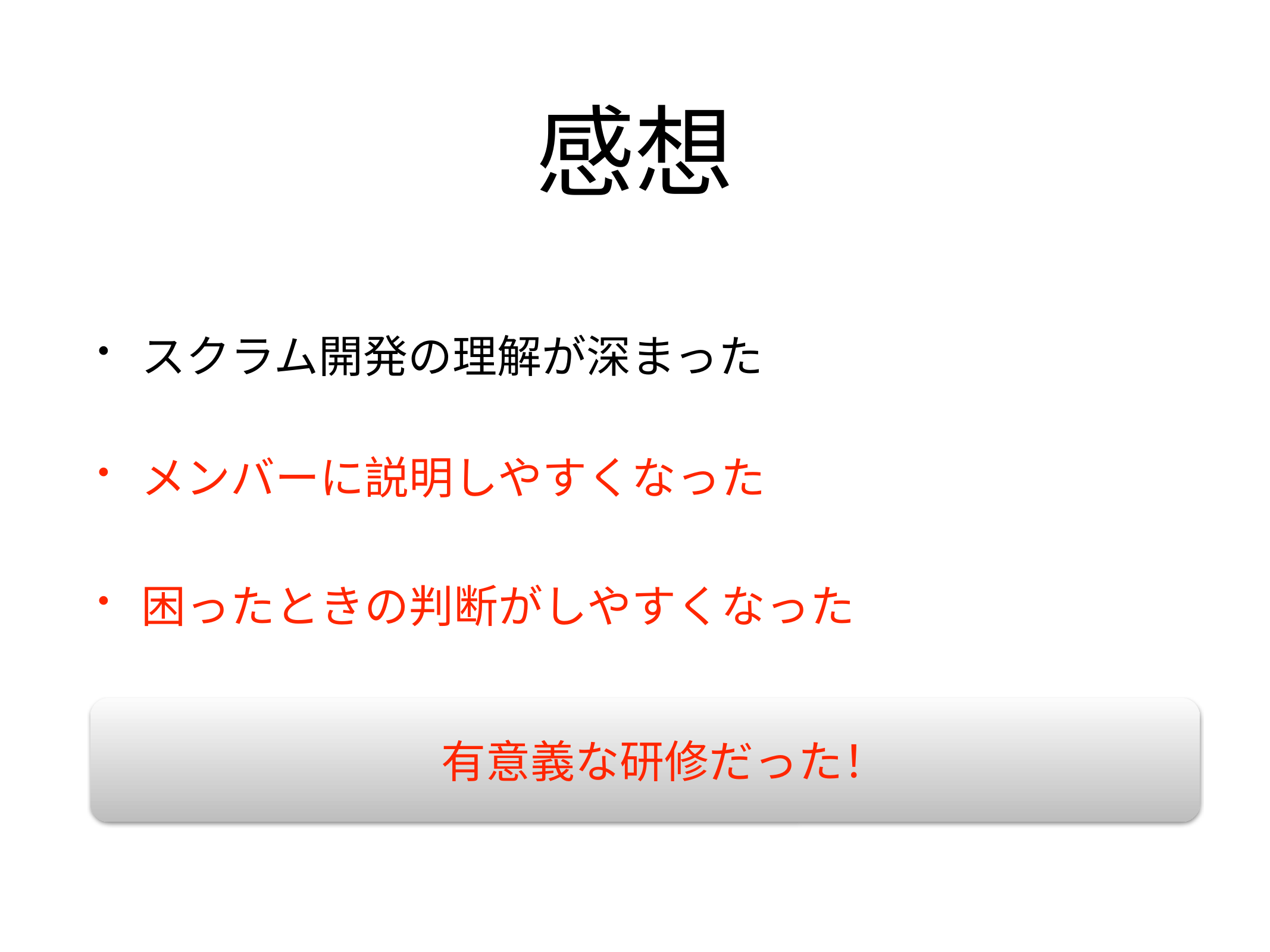

# 感想
スクラム開発の理解が深まった
メンバーに説明しやすくなった
困ったときの判断がしやすくなった

有意義な研修だった！